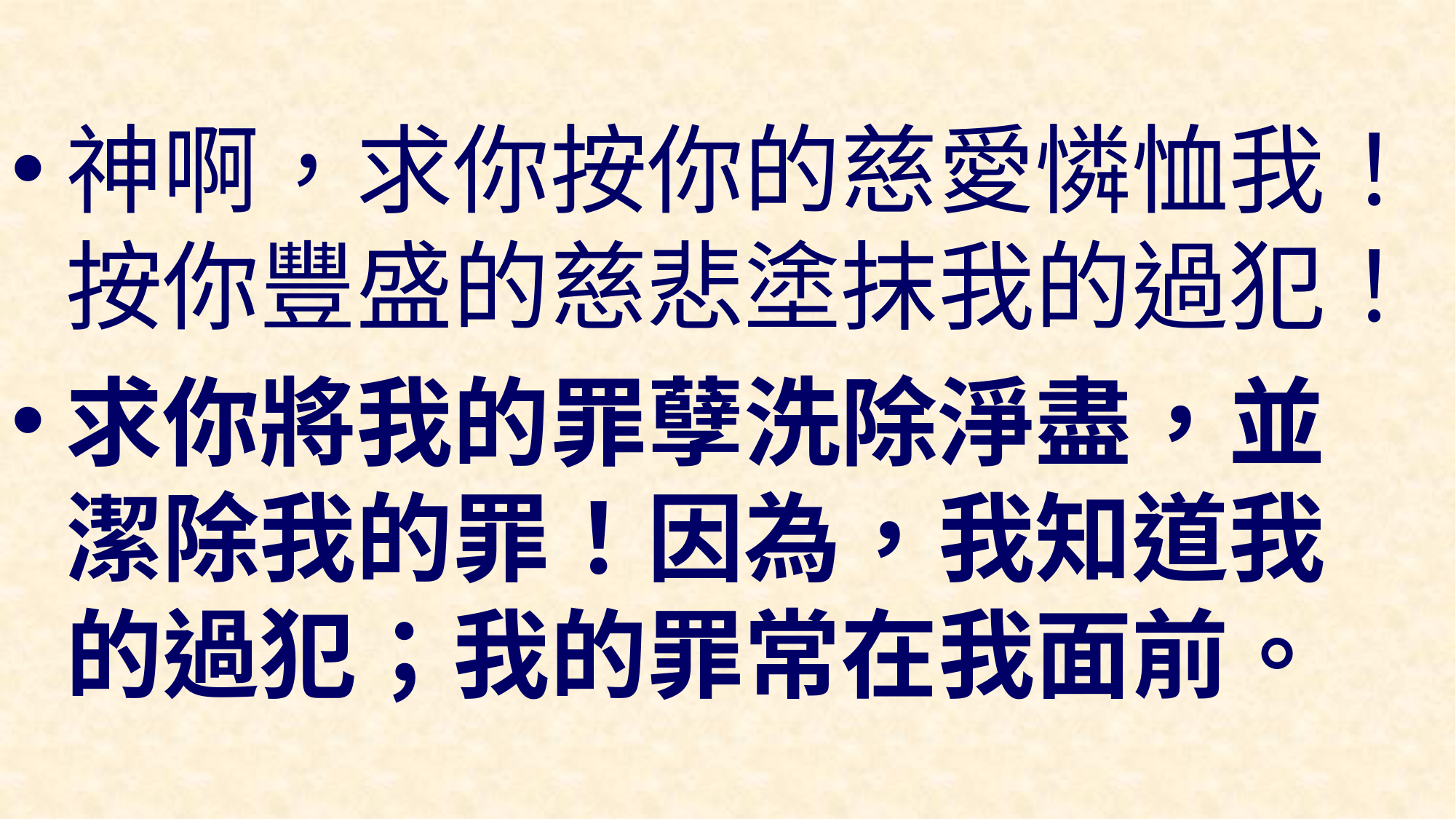

神啊，求你按你的慈愛憐恤我！按你豐盛的慈悲塗抹我的過犯！
求你將我的罪孽洗除淨盡，並潔除我的罪！因為，我知道我的過犯；我的罪常在我面前。